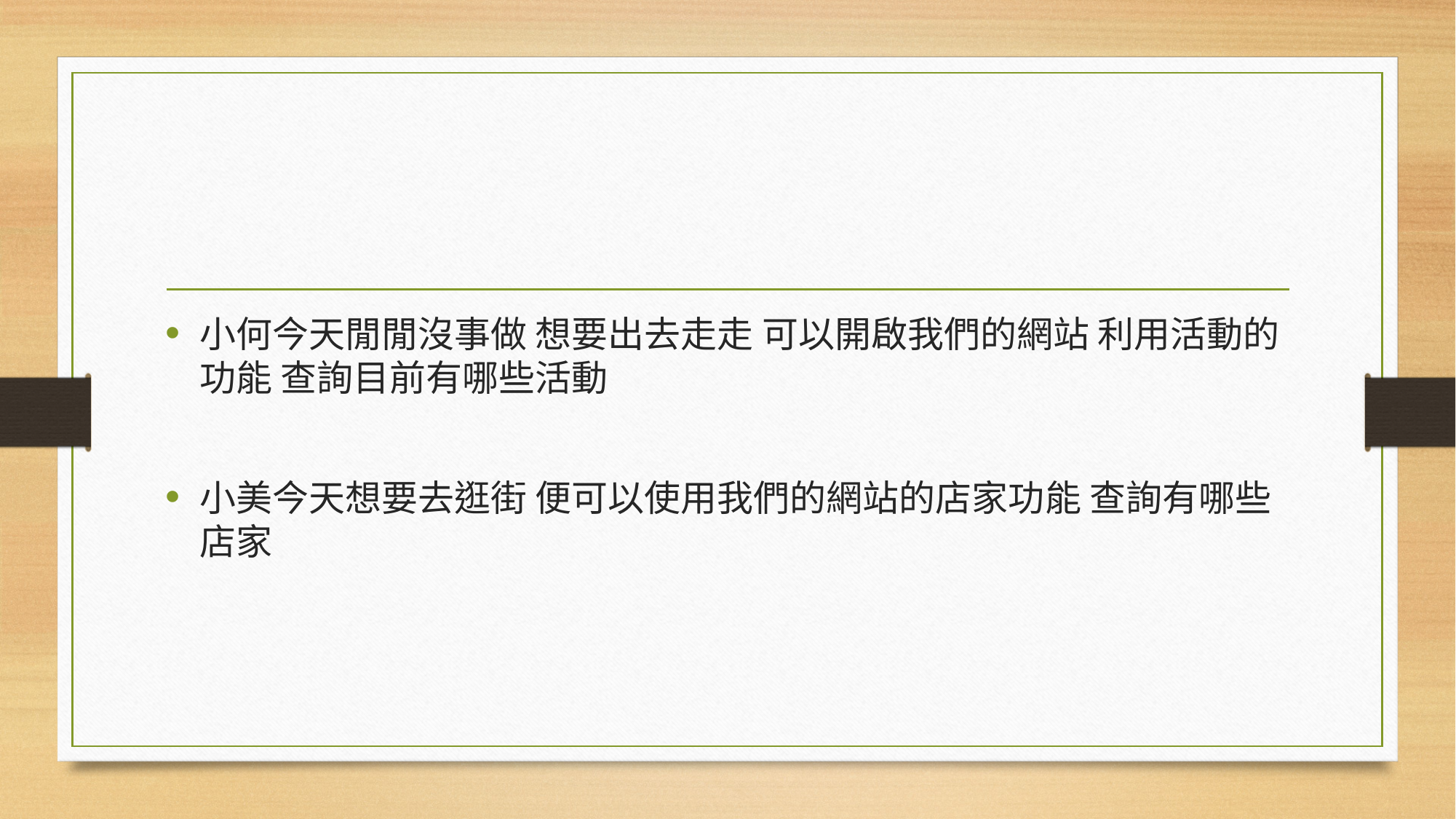

#
小何今天閒閒沒事做 想要出去走走 可以開啟我們的網站 利用活動的功能 查詢目前有哪些活動

小美今天想要去逛街 便可以使用我們的網站的店家功能 查詢有哪些店家